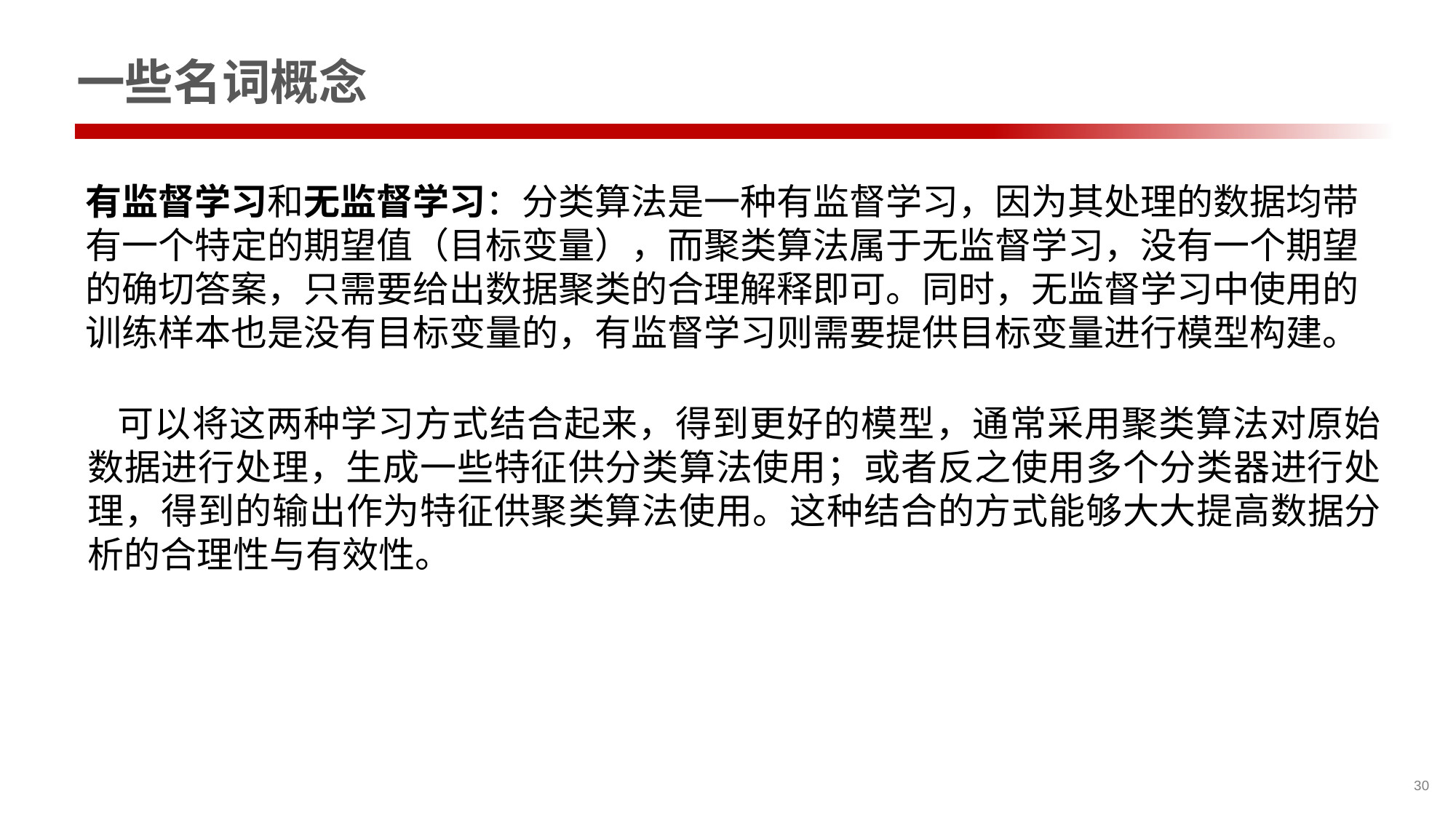

# 一些名词概念

有监督学习和无监督学习：分类算法是一种有监督学习，因为其处理的数据均带有一个特定的期望值（目标变量），而聚类算法属于无监督学习，没有一个期望的确切答案，只需要给出数据聚类的合理解释即可。同时，无监督学习中使用的训练样本也是没有目标变量的，有监督学习则需要提供目标变量进行模型构建。
可以将这两种学习方式结合起来，得到更好的模型，通常采用聚类算法对原始数据进行处理，生成一些特征供分类算法使用；或者反之使用多个分类器进行处理，得到的输出作为特征供聚类算法使用。这种结合的方式能够大大提高数据分析的合理性与有效性。
30